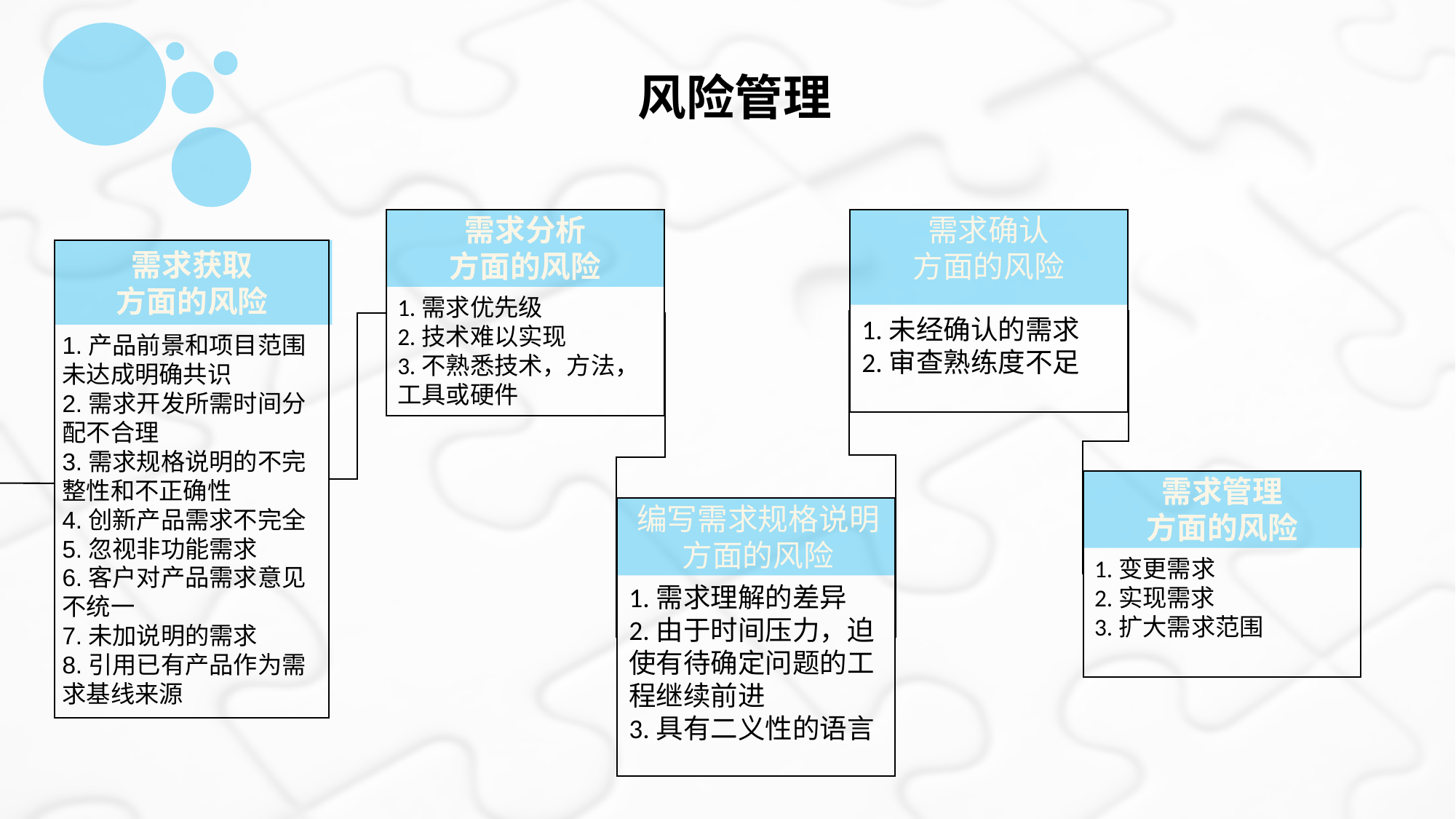

风险管理
需求分析
方面的风险

1.需求优先级
2.技术难以实现
3.不熟悉技术，方法，工具或硬件
需求确认
方面的风险

1.未经确认的需求
2.审查熟练度不足

需求获取
方面的风险
1.产品前景和项目范围未达成明确共识
2.需求开发所需时间分配不合理
3.需求规格说明的不完整性和不正确性
4.创新产品需求不完全
5.忽视非功能需求
6.客户对产品需求意见不统一
7.未加说明的需求
8.引用已有产品作为需求基线来源
需求管理
方面的风险

1.变更需求
2.实现需求
3.扩大需求范围
编写需求规格说明
方面的风险

1.需求理解的差异
2.由于时间压力，迫使有待确定问题的工程继续前进
3.具有二义性的语言